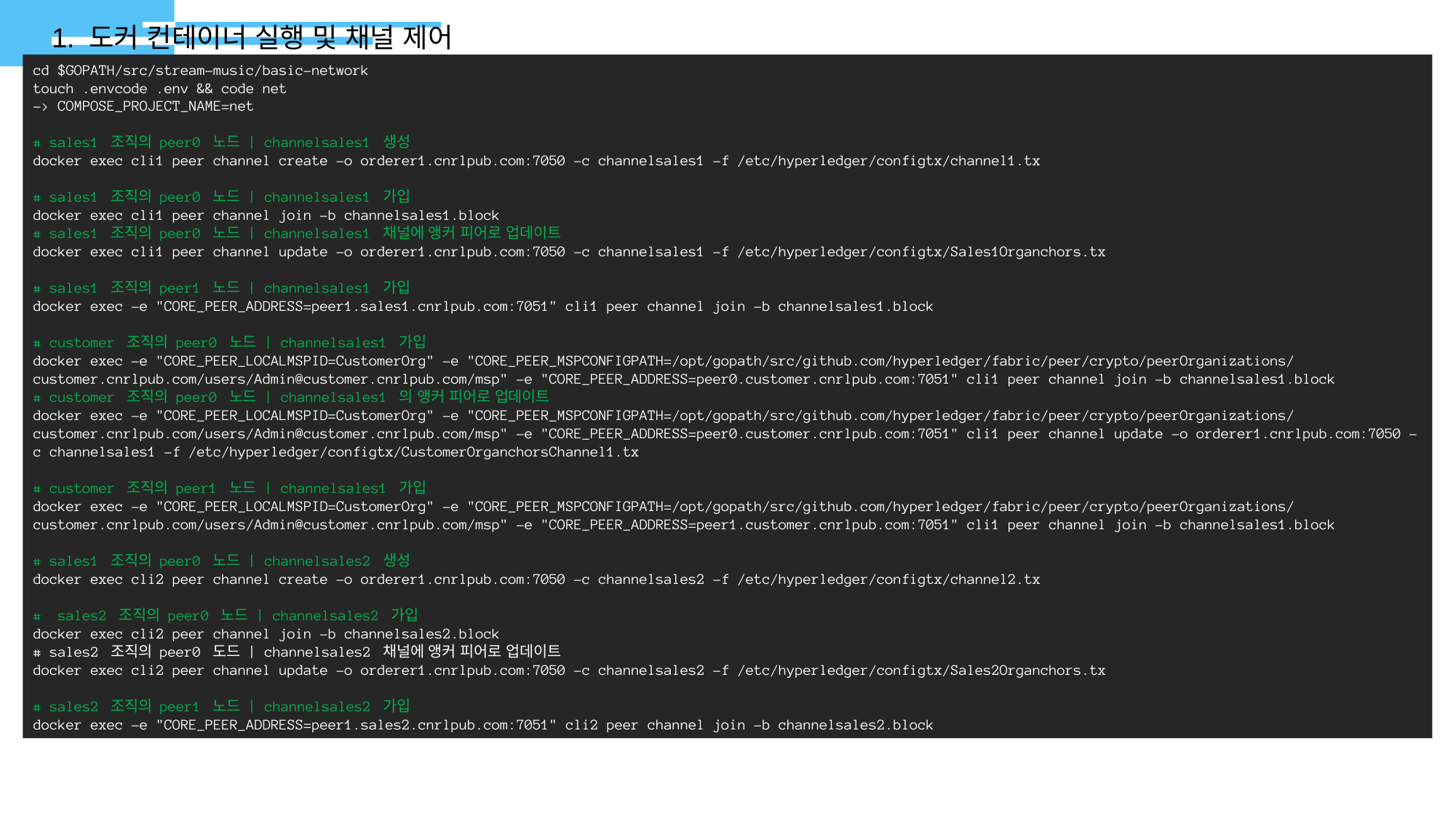

1. 도커 컨테이너 실행 및 채널 제어
cd $GOPATH/src/stream-music/basic-network
touch .envcode .env && code net
-> COMPOSE_PROJECT_NAME=net

# sales1 조직의 peer0 노드 | channelsales1 생성
docker exec cli1 peer channel create -o orderer1.cnrlpub.com:7050 -c channelsales1 -f /etc/hyperledger/configtx/channel1.tx
# sales1 조직의 peer0 노드 | channelsales1 가입
docker exec cli1 peer channel join -b channelsales1.block
# sales1 조직의 peer0 노드 | channelsales1 채널에 앵커 피어로 업데이트
docker exec cli1 peer channel update -o orderer1.cnrlpub.com:7050 -c channelsales1 -f /etc/hyperledger/configtx/Sales1Organchors.tx
# sales1 조직의 peer1 노드 | channelsales1 가입
docker exec -e "CORE_PEER_ADDRESS=peer1.sales1.cnrlpub.com:7051" cli1 peer channel join -b channelsales1.block
# customer 조직의 peer0 노드 | channelsales1 가입
docker exec -e "CORE_PEER_LOCALMSPID=CustomerOrg" -e "CORE_PEER_MSPCONFIGPATH=/opt/gopath/src/github.com/hyperledger/fabric/peer/crypto/peerOrganizations/customer.cnrlpub.com/users/Admin@customer.cnrlpub.com/msp" -e "CORE_PEER_ADDRESS=peer0.customer.cnrlpub.com:7051" cli1 peer channel join -b channelsales1.block
# customer 조직의 peer0 노드 | channelsales1 의 앵커 피어로 업데이트
docker exec -e "CORE_PEER_LOCALMSPID=CustomerOrg" -e "CORE_PEER_MSPCONFIGPATH=/opt/gopath/src/github.com/hyperledger/fabric/peer/crypto/peerOrganizations/customer.cnrlpub.com/users/Admin@customer.cnrlpub.com/msp" -e "CORE_PEER_ADDRESS=peer0.customer.cnrlpub.com:7051" cli1 peer channel update -o orderer1.cnrlpub.com:7050 -c channelsales1 -f /etc/hyperledger/configtx/CustomerOrganchorsChannel1.tx

# customer 조직의 peer1 노드 | channelsales1 가입
docker exec -e "CORE_PEER_LOCALMSPID=CustomerOrg" -e "CORE_PEER_MSPCONFIGPATH=/opt/gopath/src/github.com/hyperledger/fabric/peer/crypto/peerOrganizations/customer.cnrlpub.com/users/Admin@customer.cnrlpub.com/msp" -e "CORE_PEER_ADDRESS=peer1.customer.cnrlpub.com:7051" cli1 peer channel join -b channelsales1.block
# sales1 조직의 peer0 노드 | channelsales2 생성
docker exec cli2 peer channel create -o orderer1.cnrlpub.com:7050 -c channelsales2 -f /etc/hyperledger/configtx/channel2.tx
#  sales2 조직의 peer0 노드 | channelsales2 가입
docker exec cli2 peer channel join -b channelsales2.block
# sales2 조직의 peer0 도드 | channelsales2 채널에 앵커 피어로 업데이트
docker exec cli2 peer channel update -o orderer1.cnrlpub.com:7050 -c channelsales2 -f /etc/hyperledger/configtx/Sales2Organchors.tx
# sales2 조직의 peer1 노드 | channelsales2 가입
docker exec -e "CORE_PEER_ADDRESS=peer1.sales2.cnrlpub.com:7051" cli2 peer channel join -b channelsales2.block